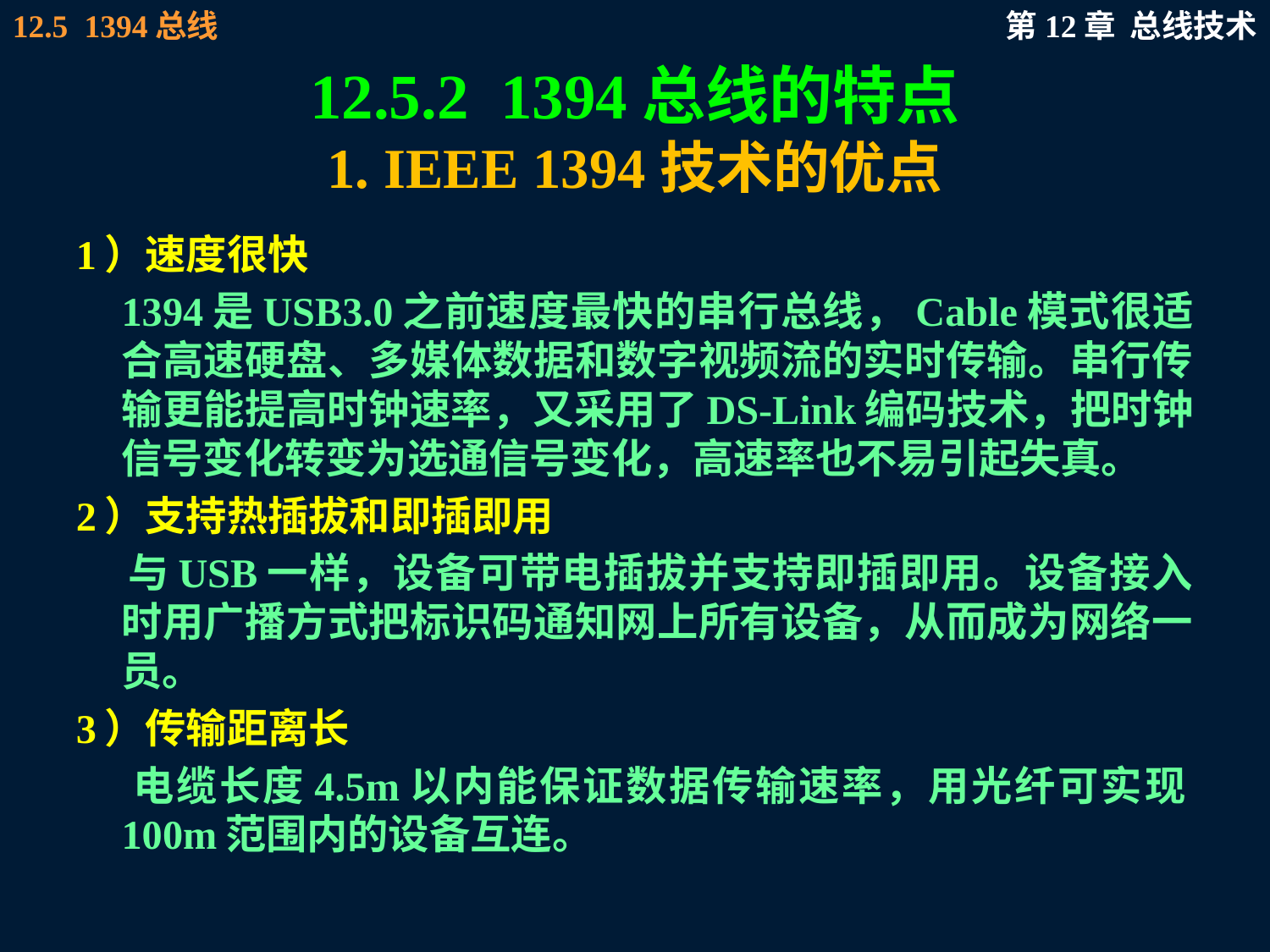

# 12.5.2  1394总线的特点 1. IEEE 1394技术的优点
1）速度很快
    1394是USB3.0之前速度最快的串行总线，Cable模式很适合高速硬盘、多媒体数据和数字视频流的实时传输。串行传输更能提高时钟速率，又采用了DS-Link编码技术，把时钟信号变化转变为选通信号变化，高速率也不易引起失真。
2）支持热插拔和即插即用
    与USB一样，设备可带电插拔并支持即插即用。设备接入时用广播方式把标识码通知网上所有设备，从而成为网络一员。
3）传输距离长
    电缆长度4.5m以内能保证数据传输速率，用光纤可实现100m范围内的设备互连。